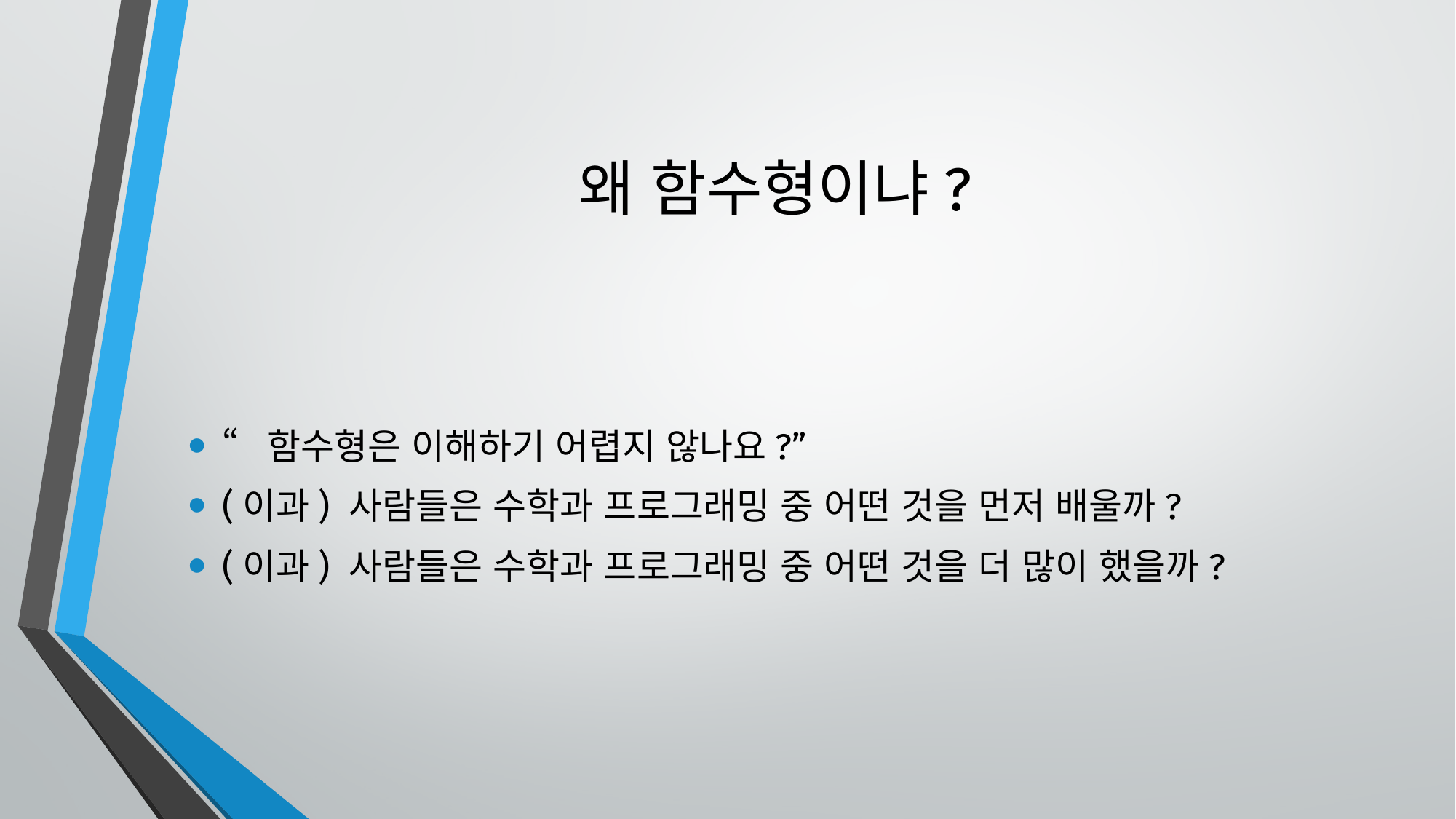

# 왜 함수형이냐?
“함수형은 이해하기 어렵지 않나요?”
(이과) 사람들은 수학과 프로그래밍 중 어떤 것을 먼저 배울까?
(이과) 사람들은 수학과 프로그래밍 중 어떤 것을 더 많이 했을까?